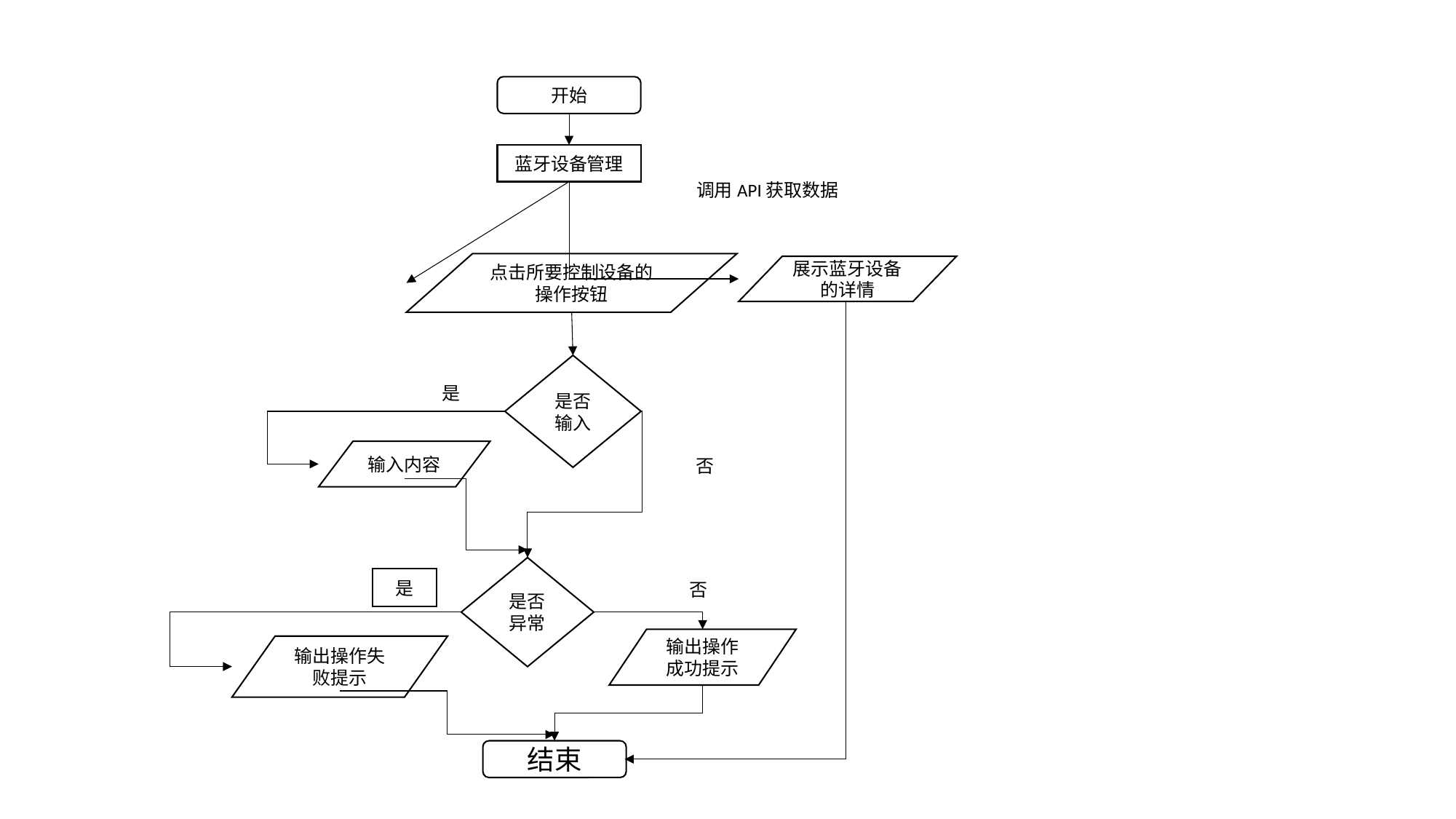

开始
蓝牙设备管理
调用API获取数据
点击所要控制设备的操作按钮
展示蓝牙设备的详情
是否输入
是
输入内容
否
是否异常
是
否
输出操作成功提示
输出操作失败提示
结束